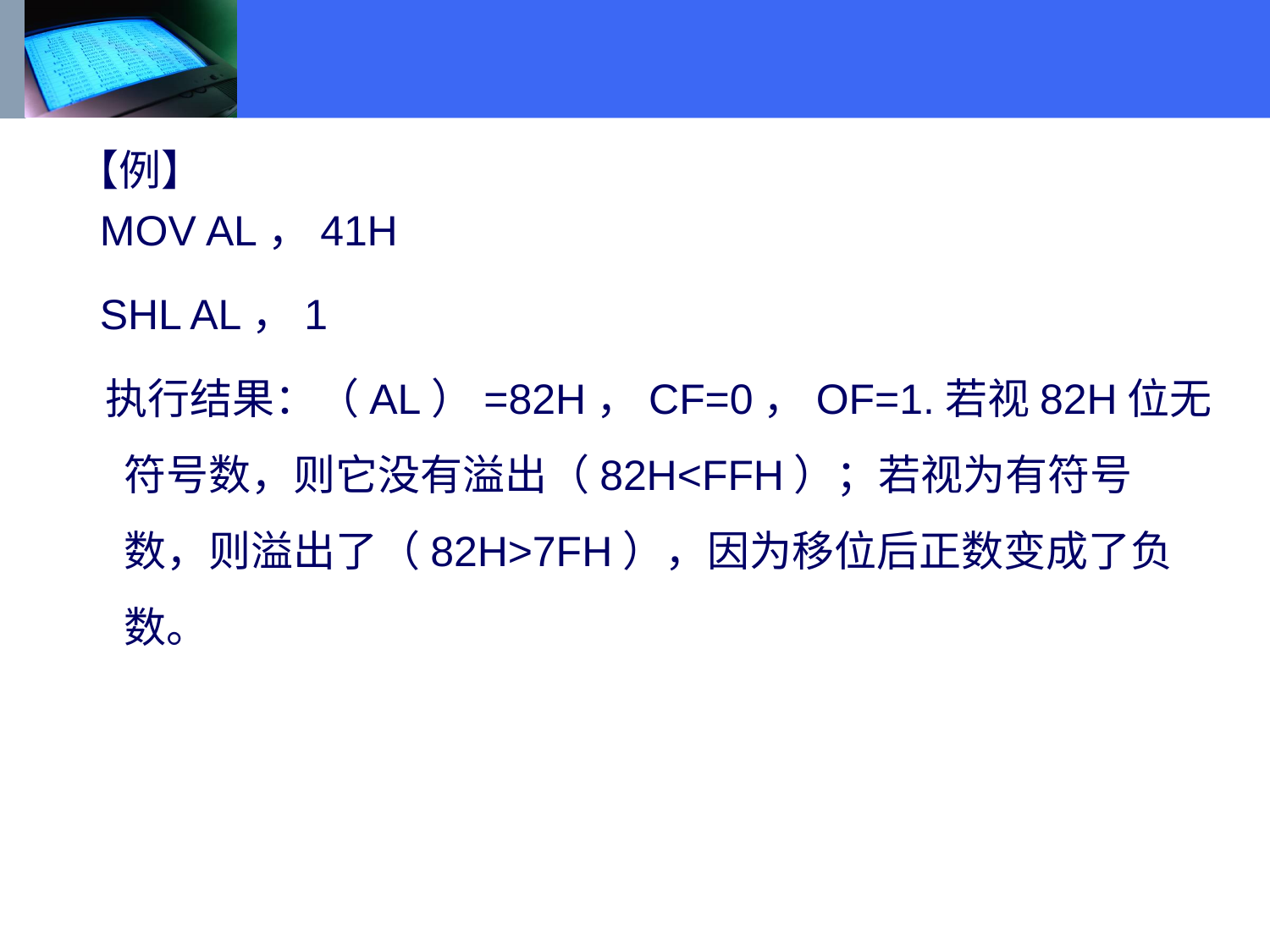

【例】
  MOV AL，41H
  SHL AL，1
  执行结果：（AL）=82H，CF=0，OF=1.若视82H位无符号数，则它没有溢出（82H<FFH）；若视为有符号数，则溢出了（82H>7FH），因为移位后正数变成了负数。